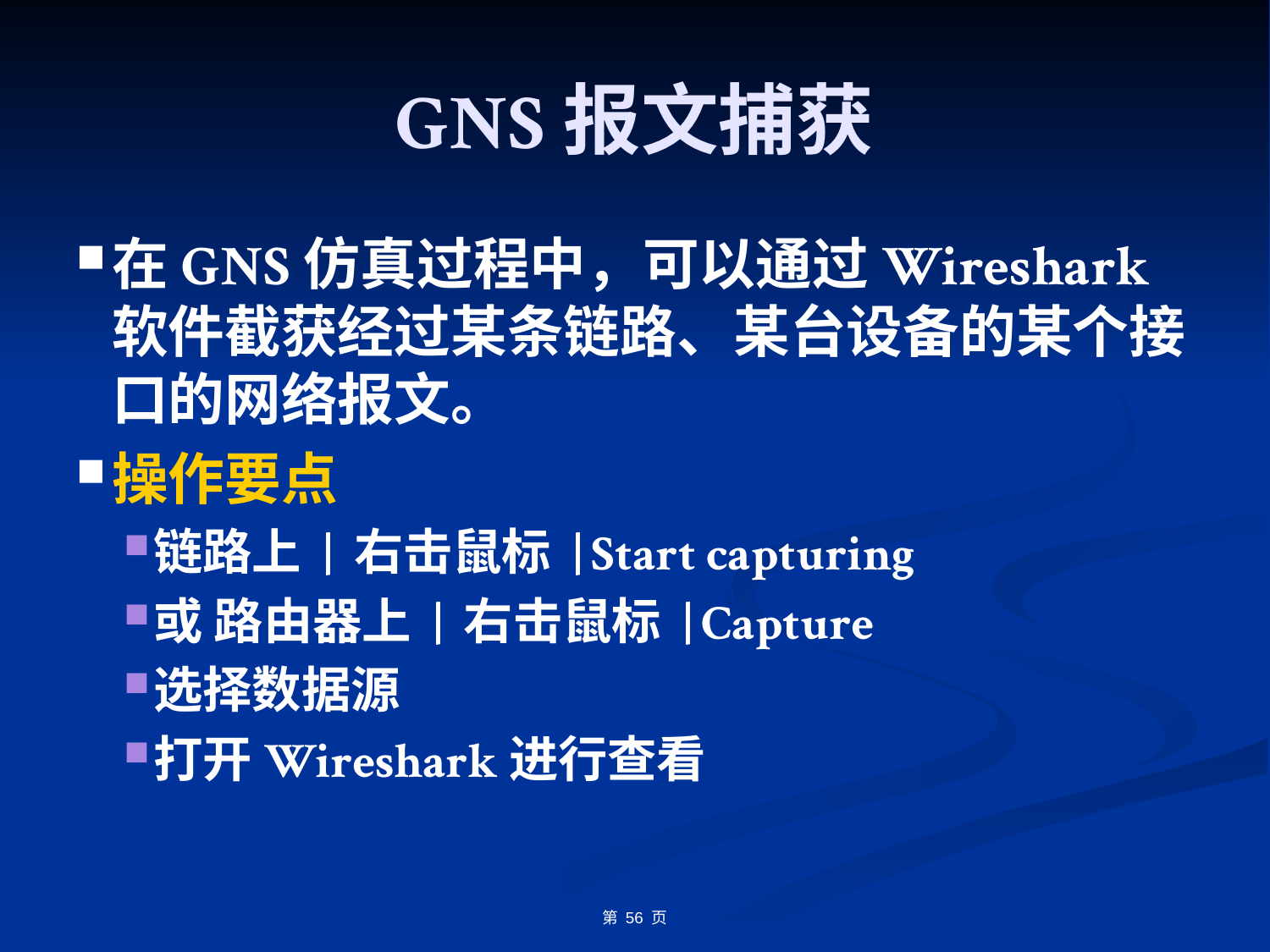

# GNS报文捕获
在GNS仿真过程中，可以通过Wireshark软件截获经过某条链路、某台设备的某个接口的网络报文。
操作要点
链路上 | 右击鼠标 | Start capturing
或 路由器上 | 右击鼠标 | Capture
选择数据源
打开Wireshark进行查看
第 56 页